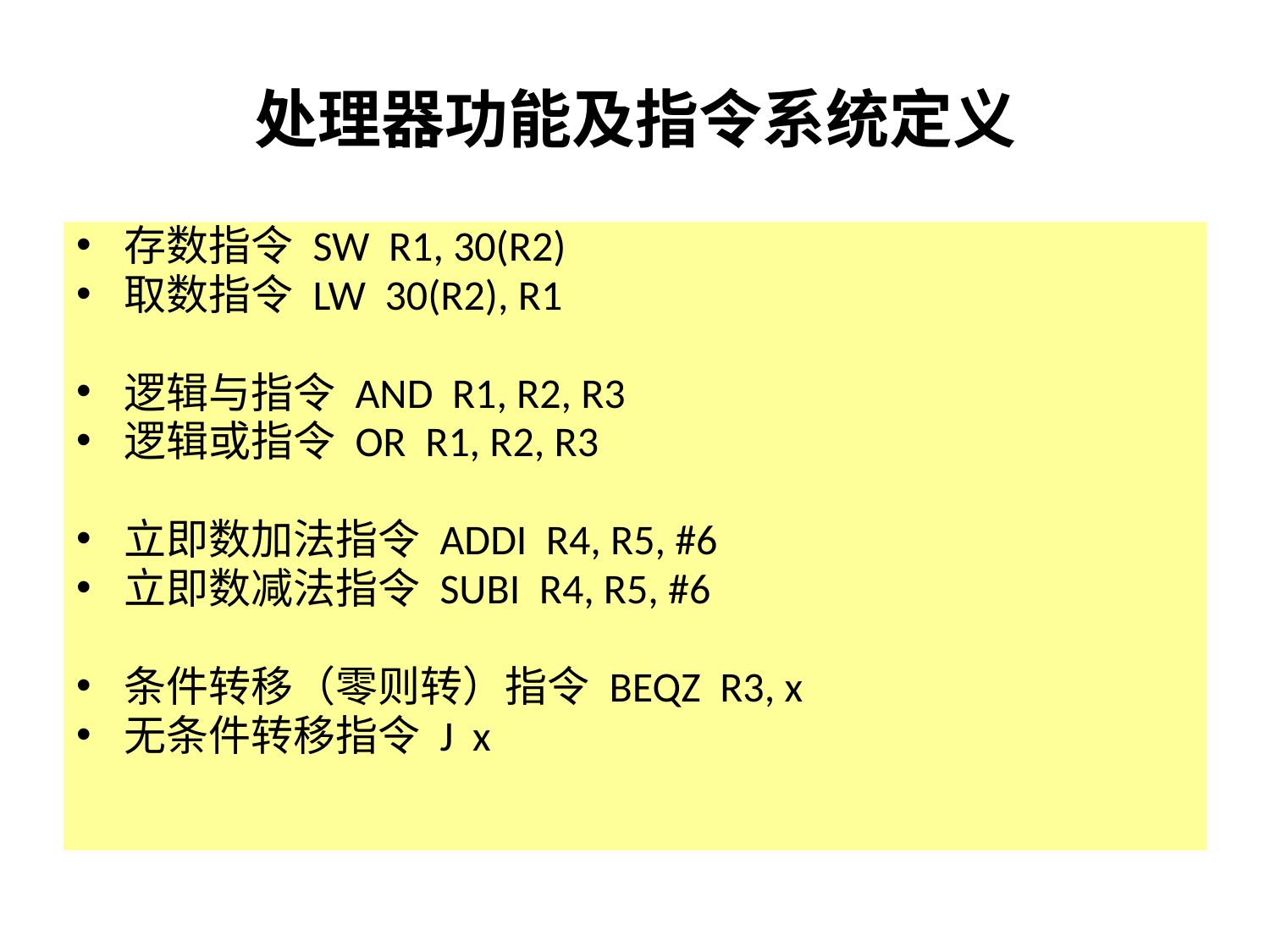

# 处理器功能及指令系统定义
存数指令 SW  R1, 30(R2)
取数指令 LW  30(R2), R1

逻辑与指令 AND  R1, R2, R3
逻辑或指令 OR  R1, R2, R3

立即数加法指令 ADDI  R4, R5, #6
立即数减法指令 SUBI  R4, R5, #6

条件转移（零则转）指令 BEQZ  R3, x
无条件转移指令 J  x